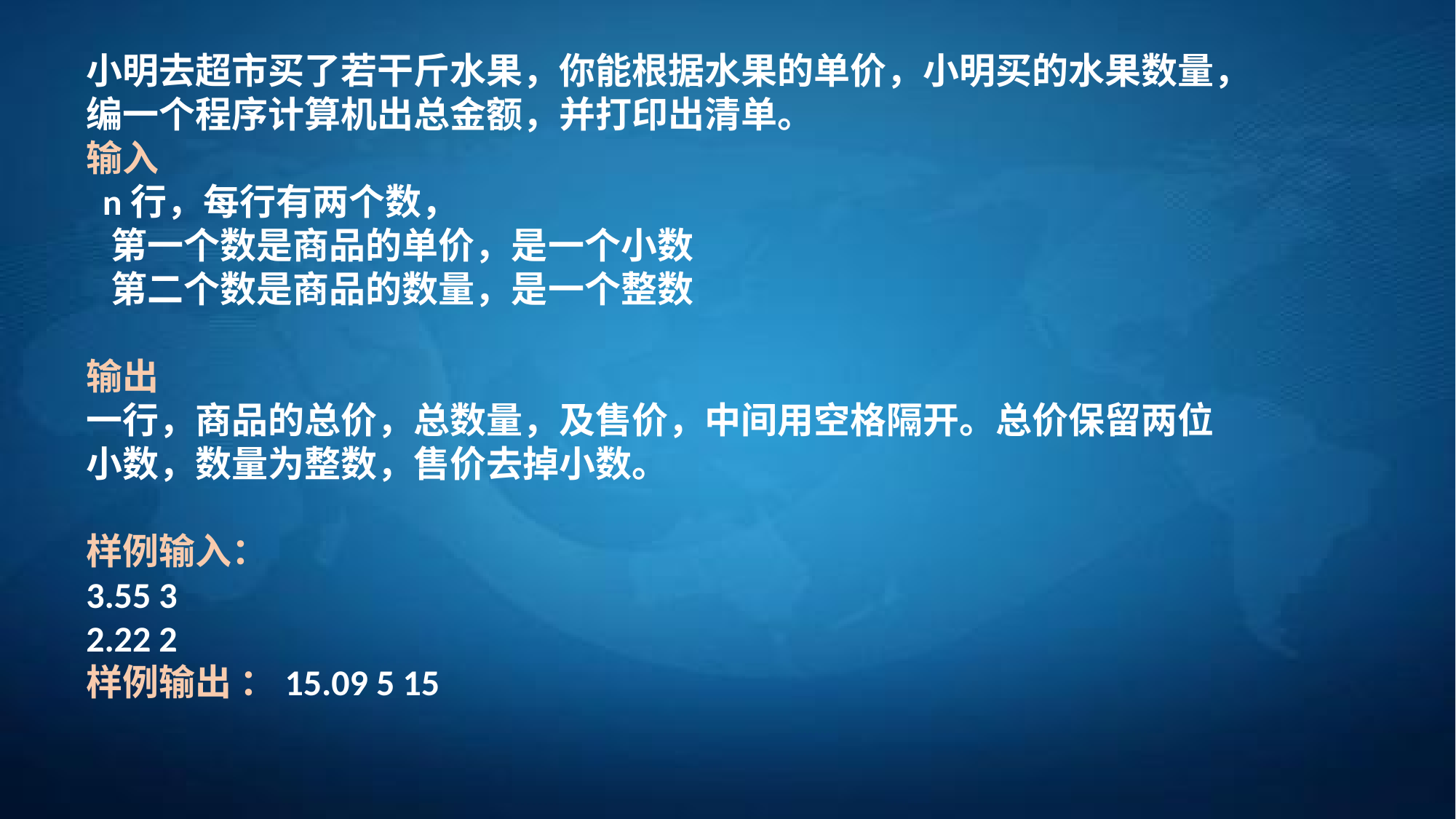

小明去超市买了若干斤水果，你能根据水果的单价，小明买的水果数量，编一个程序计算机出总金额，并打印出清单。
输入
  n行，每行有两个数，
  第一个数是商品的单价，是一个小数
  第二个数是商品的数量，是一个整数

输出
一行，商品的总价，总数量，及售价，中间用空格隔开。总价保留两位小数，数量为整数，售价去掉小数。

样例输入：
3.55 3
2.22 2
样例输出 ：15.09 5 15